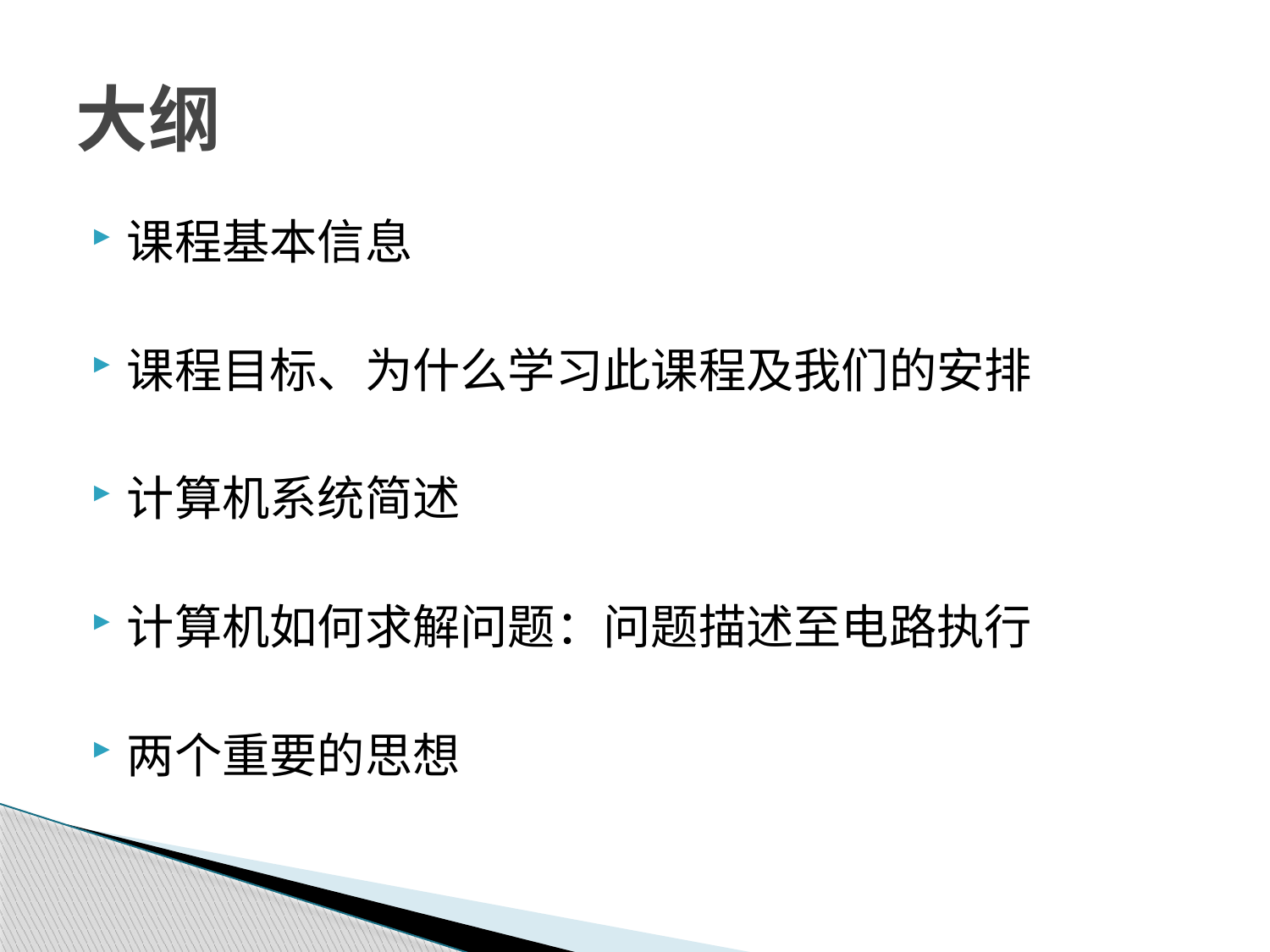

# 大纲
课程基本信息

课程目标、为什么学习此课程及我们的安排

计算机系统简述

计算机如何求解问题：问题描述至电路执行

两个重要的思想